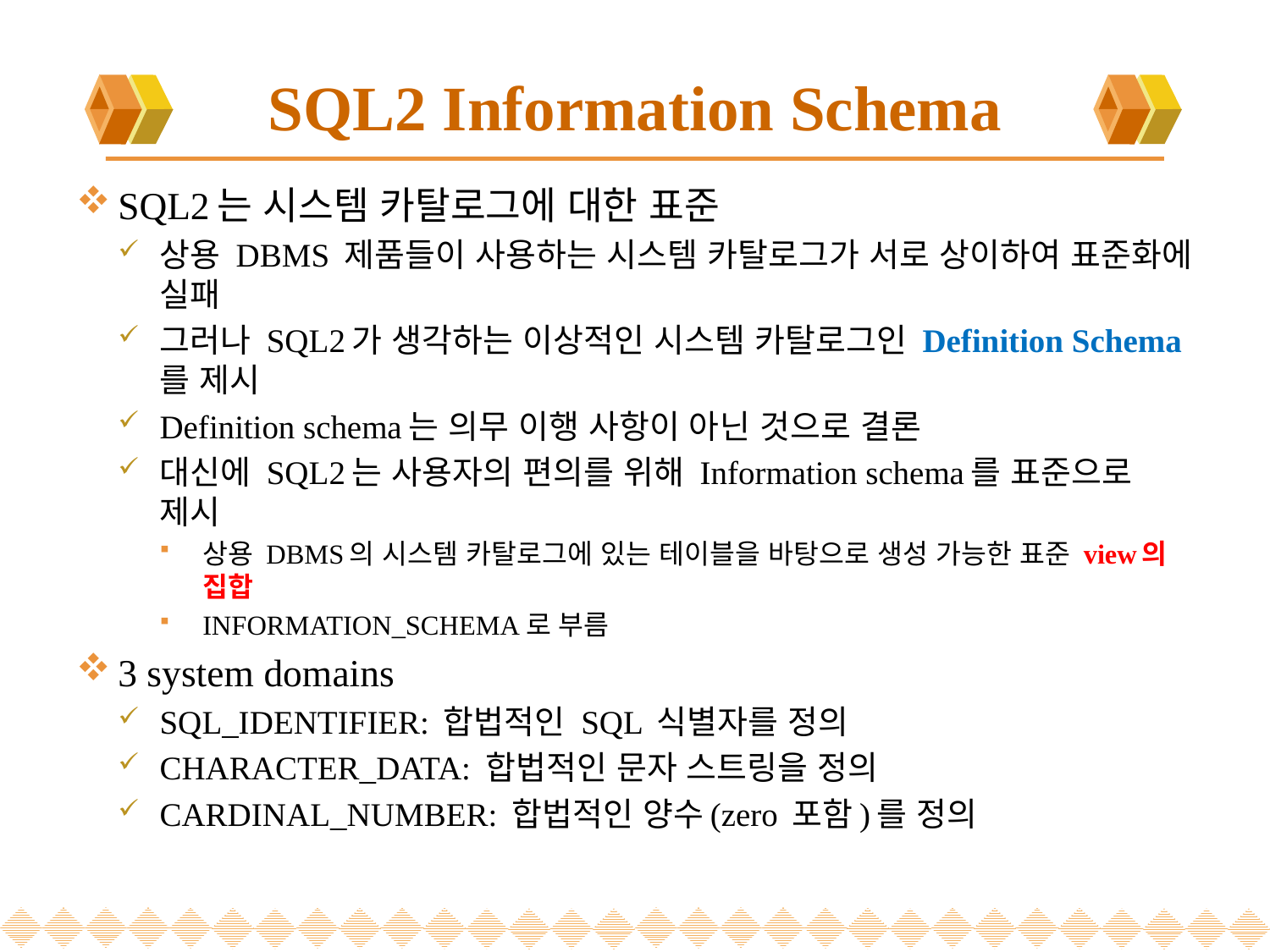

# SQL2 Information Schema
SQL2는 시스템 카탈로그에 대한 표준
상용 DBMS 제품들이 사용하는 시스템 카탈로그가 서로 상이하여 표준화에 실패
그러나 SQL2가 생각하는 이상적인 시스템 카탈로그인 Definition Schema를 제시
Definition schema는 의무 이행 사항이 아닌 것으로 결론
대신에 SQL2는 사용자의 편의를 위해 Information schema를 표준으로 제시
상용 DBMS의 시스템 카탈로그에 있는 테이블을 바탕으로 생성 가능한 표준 view의 집합
INFORMATION_SCHEMA로 부름
3 system domains
SQL_IDENTIFIER: 합법적인 SQL 식별자를 정의
CHARACTER_DATA: 합법적인 문자 스트링을 정의
CARDINAL_NUMBER: 합법적인 양수(zero 포함)를 정의